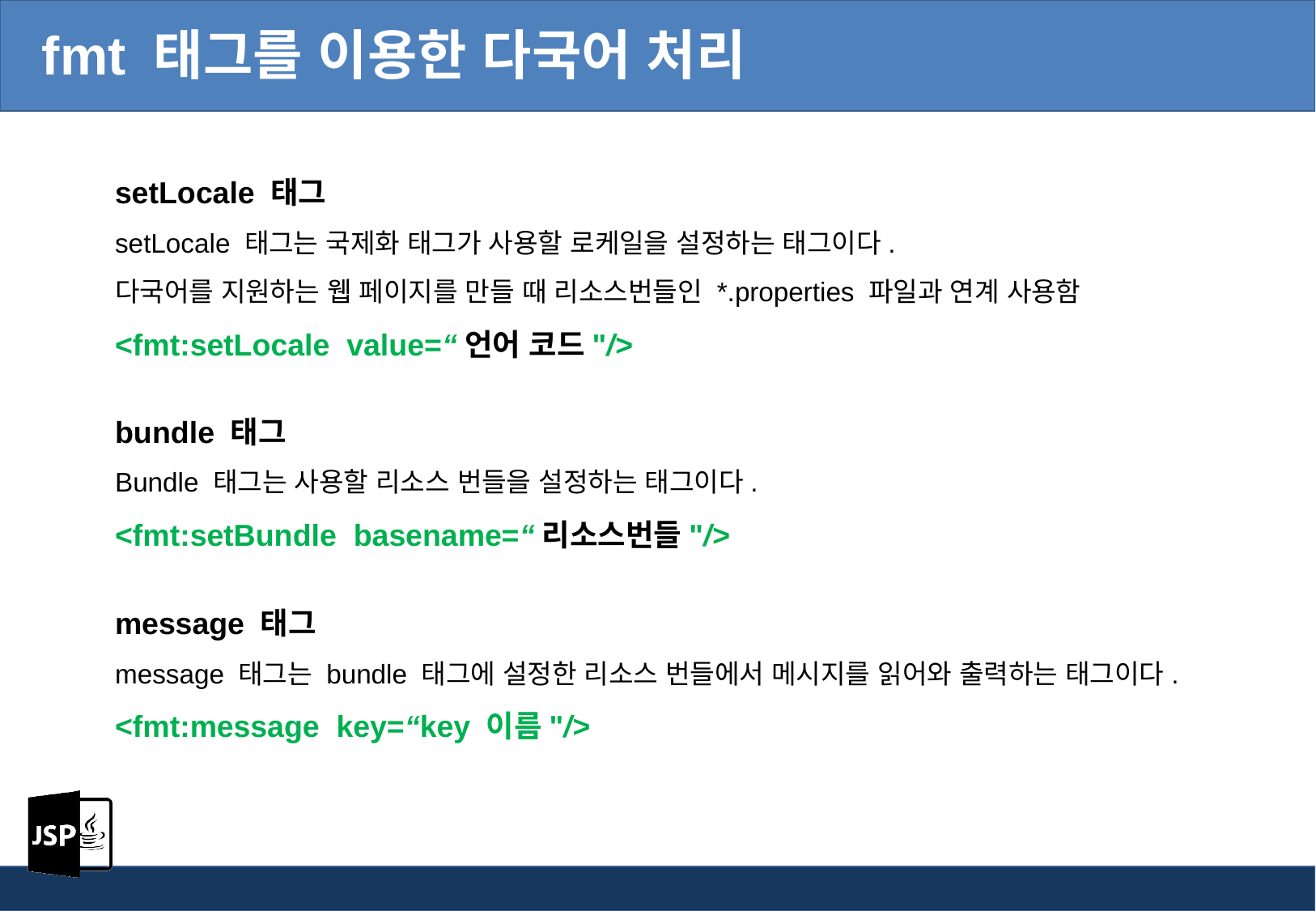

fmt 태그를 이용한 다국어 처리
setLocale 태그
setLocale 태그는 국제화 태그가 사용할 로케일을 설정하는 태그이다.
다국어를 지원하는 웹 페이지를 만들 때 리소스번들인 *.properties 파일과 연계 사용함
<fmt:setLocale  value=“언어 코드"/>
bundle 태그
Bundle 태그는 사용할 리소스 번들을 설정하는 태그이다.
<fmt:setBundle  basename=“리소스번들"/>
message 태그
message 태그는 bundle 태그에 설정한 리소스 번들에서 메시지를 읽어와 출력하는 태그이다.
<fmt:message  key=“key 이름"/>